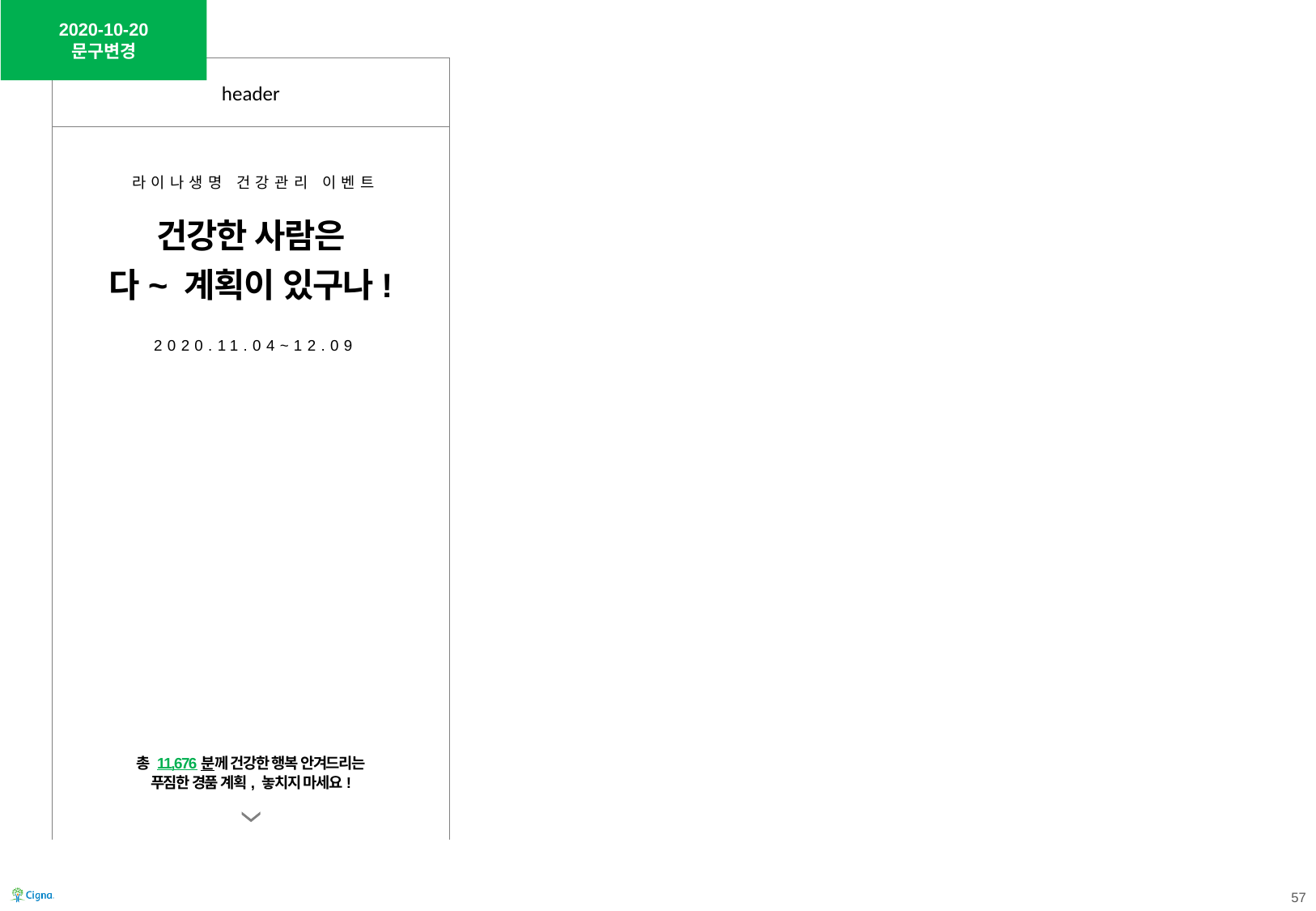

2020-10-20
문구변경

header

라이나생명 건강관리 이벤트
건강한 사람은
다~ 계획이 있구나!
2020.11.04~12.09
총 11,676분께 건강한 행복 안겨드리는
푸짐한 경품 계획, 놓치지 마세요!